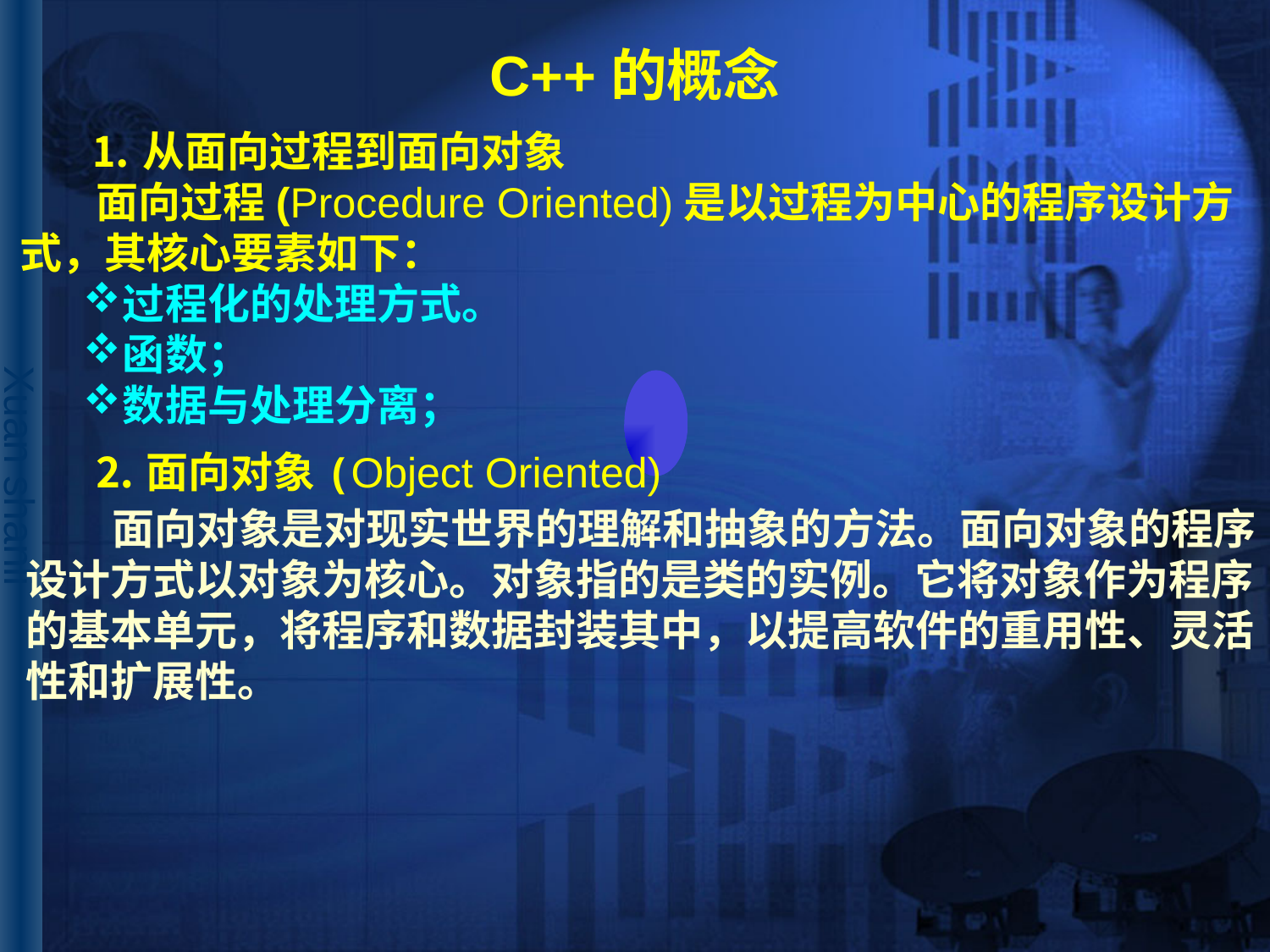

# C++的概念
        ⒈从面向过程到面向对象
       面向过程(Procedure Oriented)是以过程为中心的程序设计方
式，其核心要素如下：
过程化的处理方式。
函数；
数据与处理分离；

        ⒉面向对象(Object Oriented)
        面向对象是对现实世界的理解和抽象的方法。面向对象的程序
设计方式以对象为核心。对象指的是类的实例。它将对象作为程序
的基本单元，将程序和数据封装其中，以提高软件的重用性、灵活
性和扩展性。